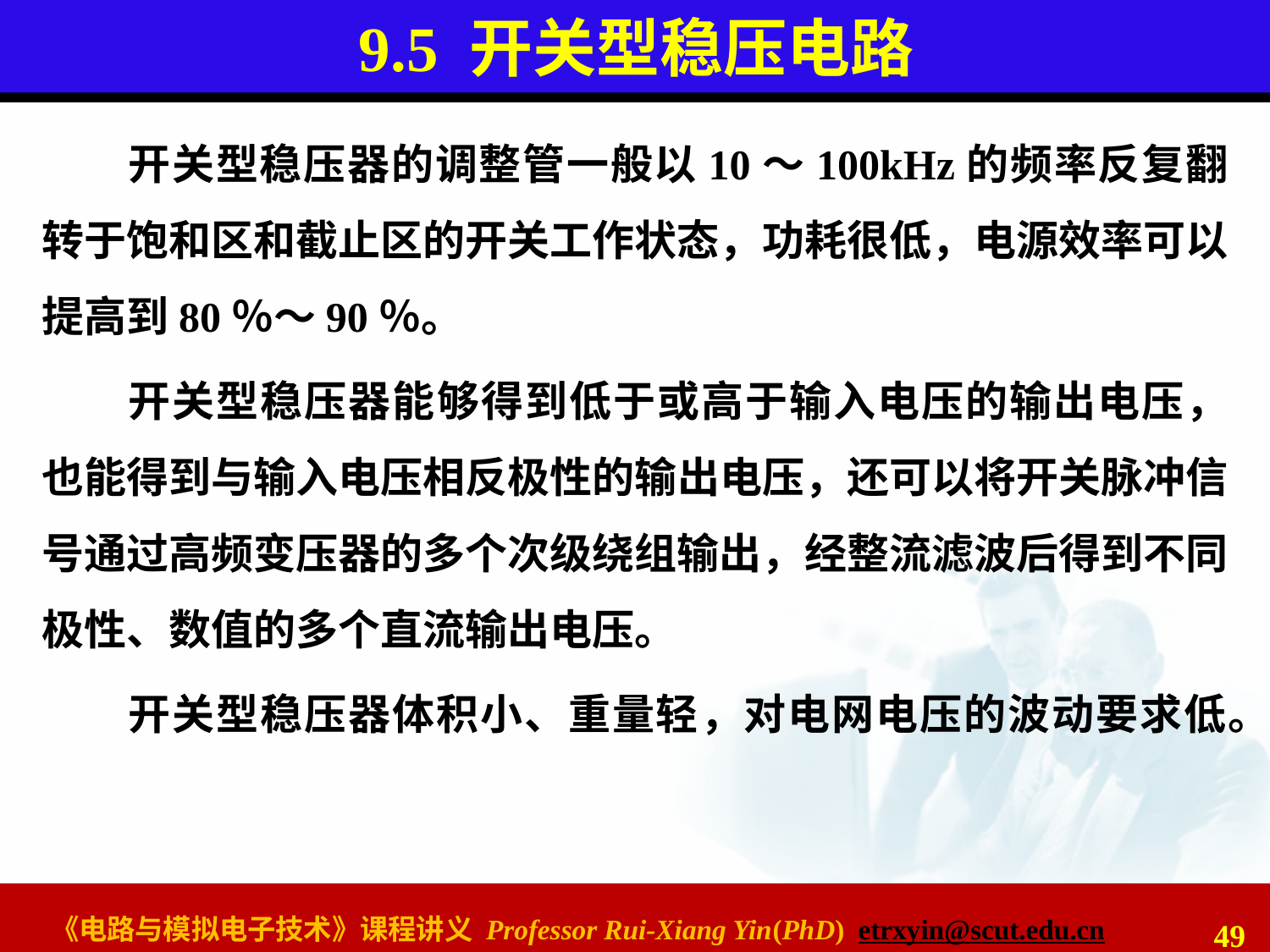

# 9.5 开关型稳压电路
开关型稳压器的调整管一般以10～100kHz的频率反复翻转于饱和区和截止区的开关工作状态，功耗很低，电源效率可以提高到80％～90％。
开关型稳压器能够得到低于或高于输入电压的输出电压，也能得到与输入电压相反极性的输出电压，还可以将开关脉冲信号通过高频变压器的多个次级绕组输出，经整流滤波后得到不同极性、数值的多个直流输出电压。
开关型稳压器体积小、重量轻，对电网电压的波动要求低。
49